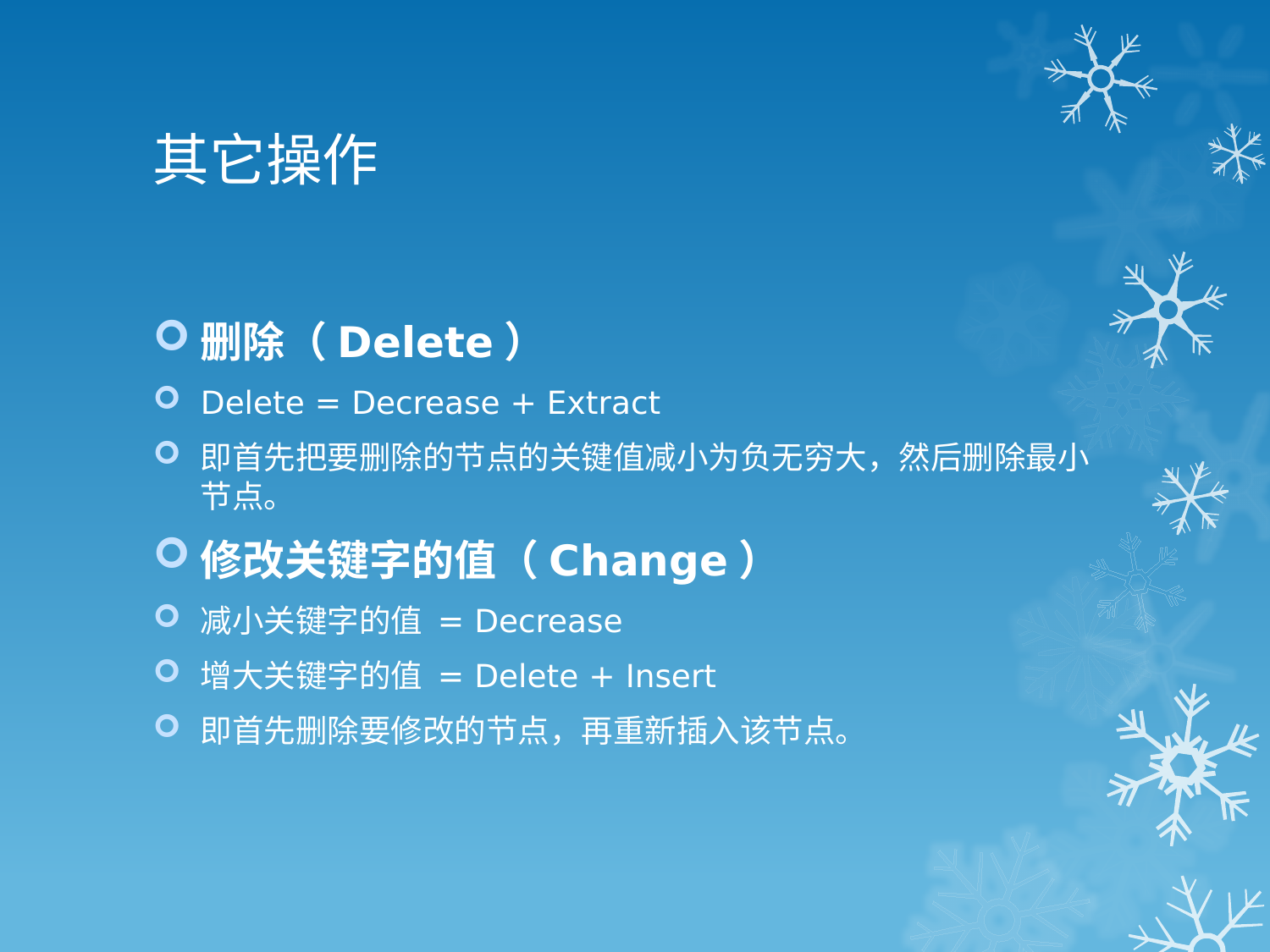

# 其它操作
删除（Delete）
Delete = Decrease + Extract
即首先把要删除的节点的关键值减小为负无穷大，然后删除最小节点。
修改关键字的值（Change）
减小关键字的值 = Decrease
增大关键字的值 = Delete + Insert
即首先删除要修改的节点，再重新插入该节点。